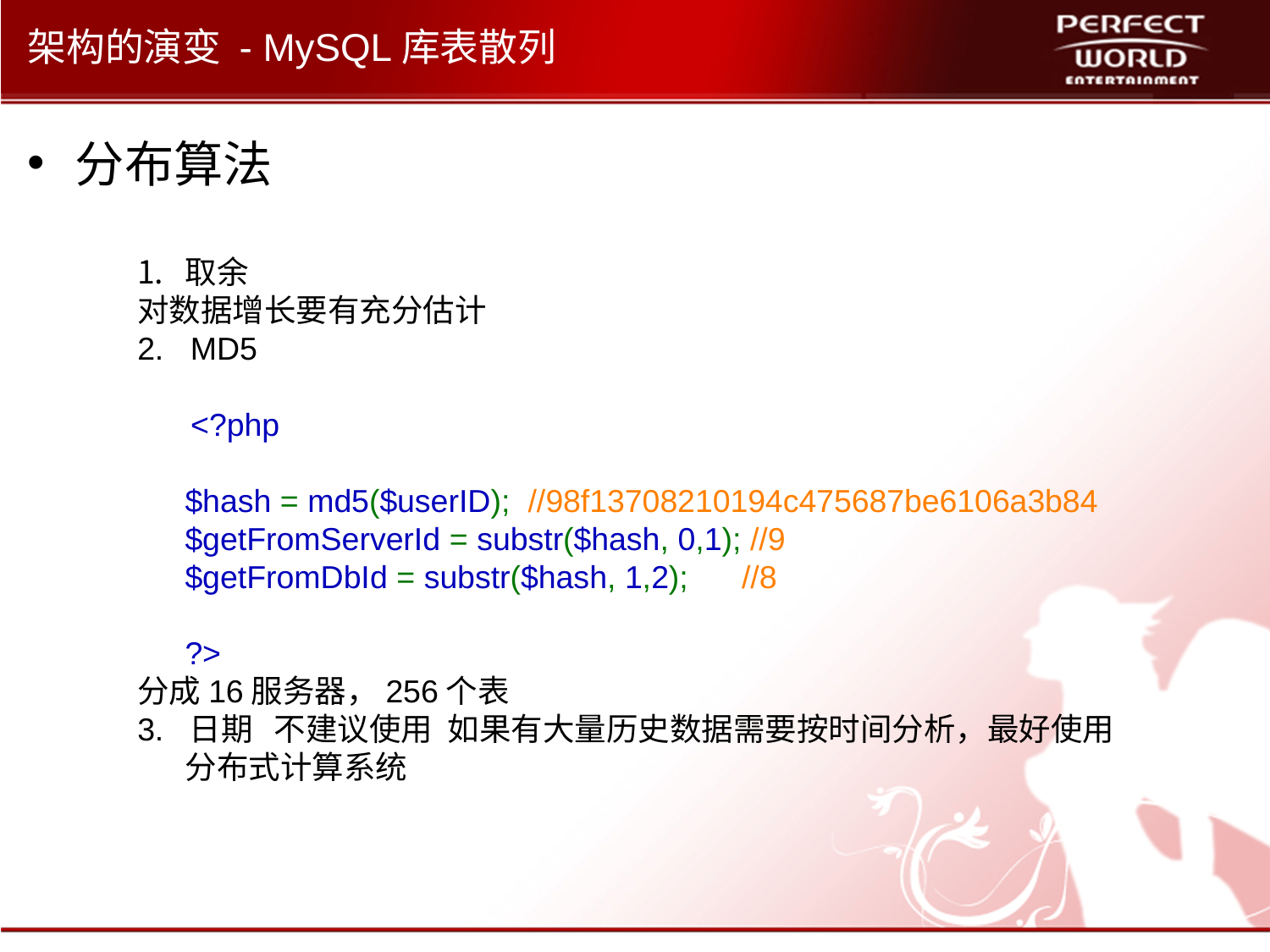

# 架构的演变 - MySQL库表散列
分布算法
取余
对数据增长要有充分估计
2.   MD5
      <?php
$hash = md5($userID);  //98f13708210194c475687be6106a3b84
$getFromServerId = substr($hash, 0,1); //9
$getFromDbId = substr($hash, 1,2);      //8
?>
分成16服务器，256个表
3.  日期   不建议使用  如果有大量历史数据需要按时间分析，最好使用分布式计算系统